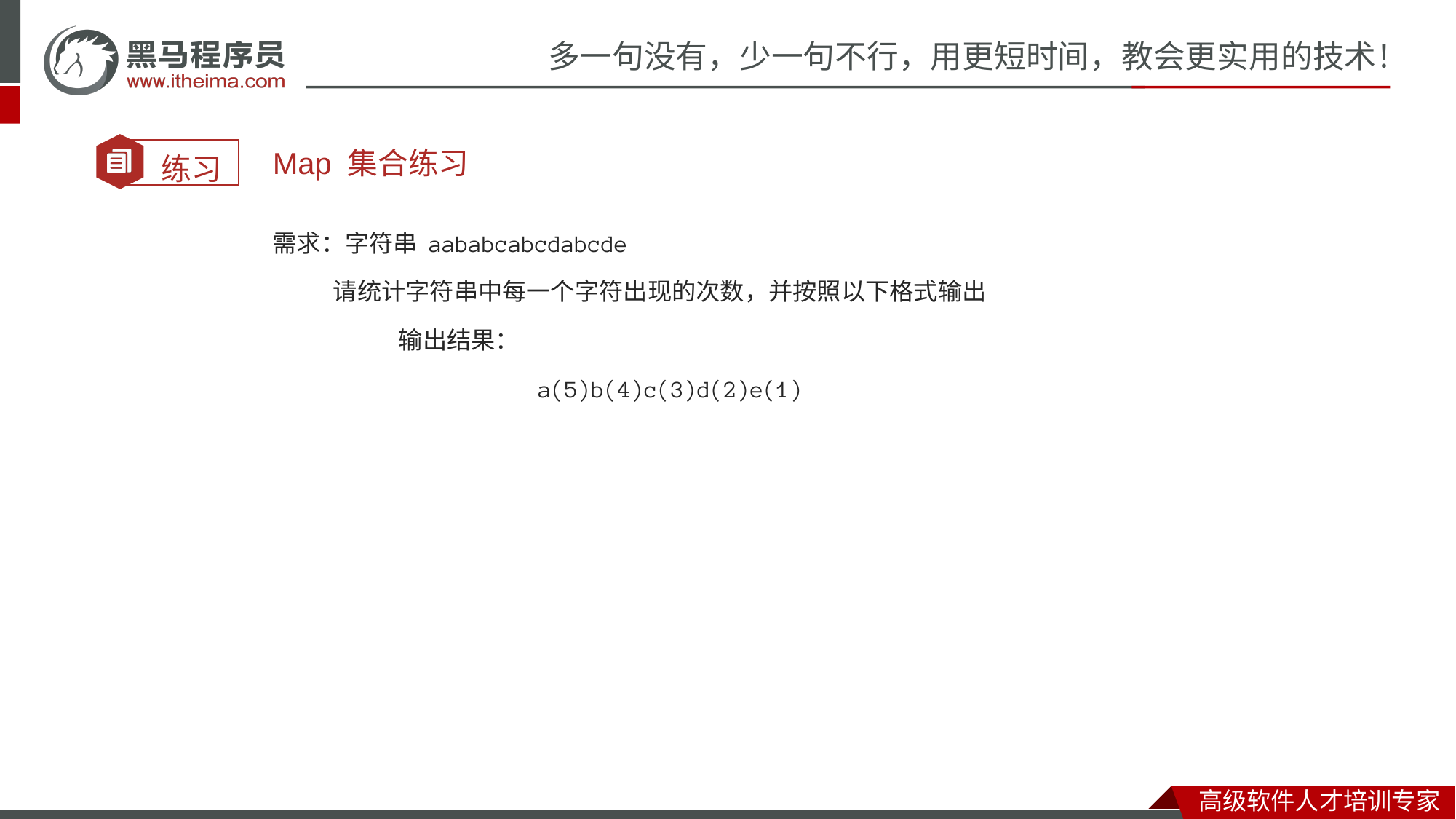

Map 集合练习
需求：字符串 aababcabcdabcde
          请统计字符串中每一个字符出现的次数，并按照以下格式输出
	  输出结果：
                    a(5)b(4)c(3)d(2)e(1)